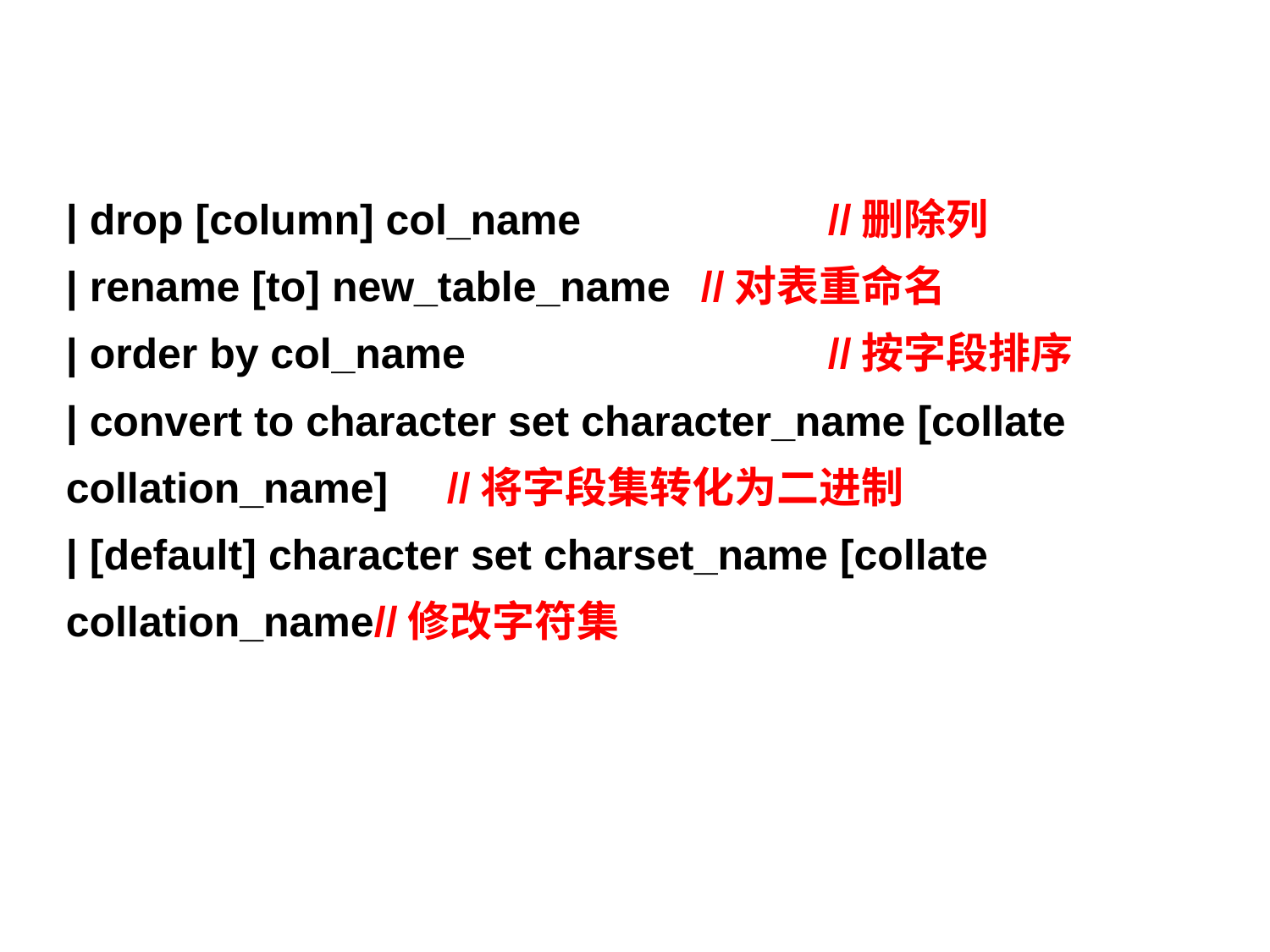

| drop [column] col_name		//删除列
| rename [to] new_table_name	//对表重命名
| order by col_name			//按字段排序
| convert to character set character_name [collate collation_name]	//将字段集转化为二进制
| [default] character set charset_name [collate collation_name//修改字符集